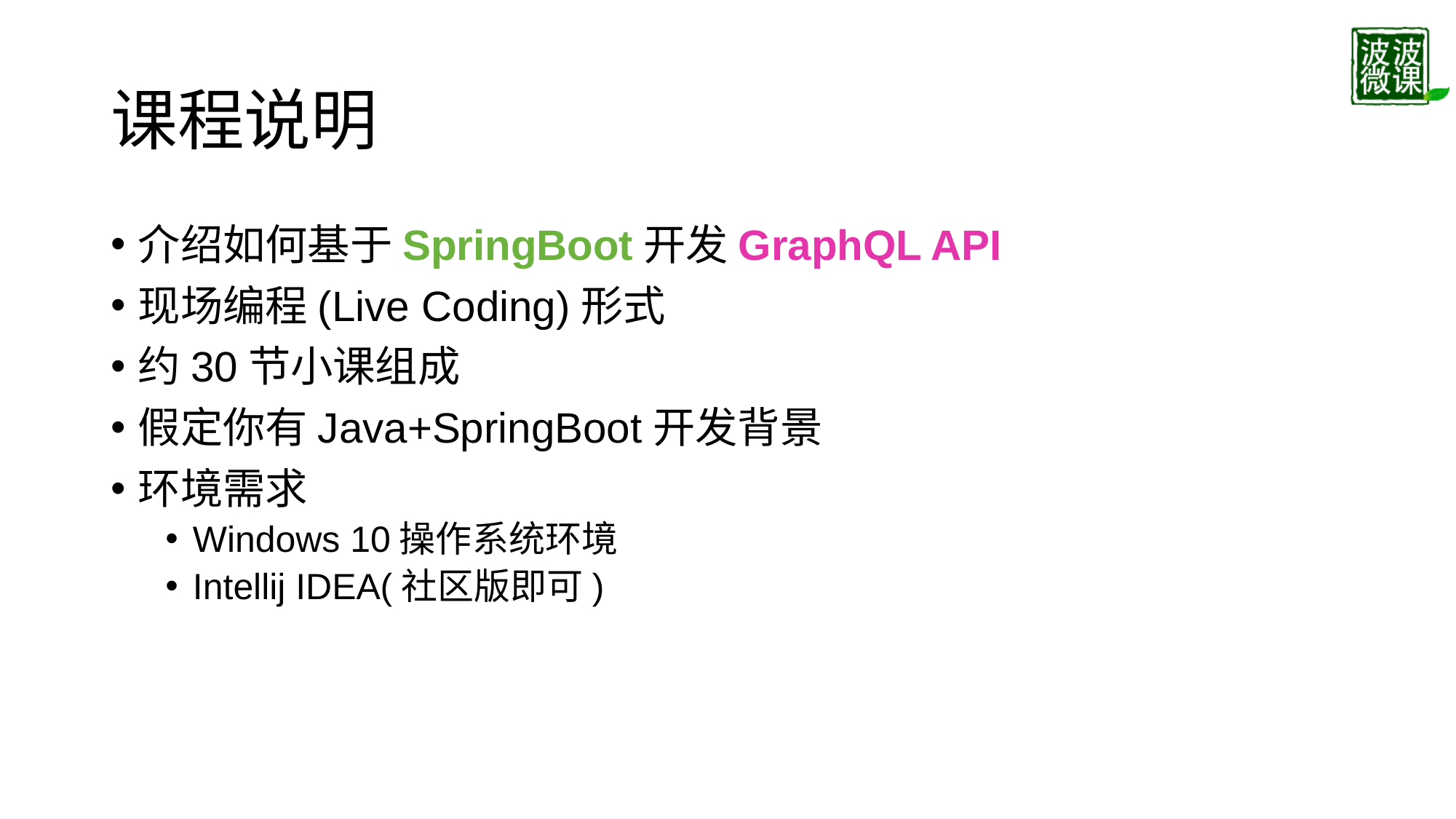

# 课程说明
介绍如何基于SpringBoot开发GraphQL API
现场编程(Live Coding)形式
约30节小课组成
假定你有Java+SpringBoot开发背景
环境需求
Windows 10操作系统环境
Intellij IDEA(社区版即可)